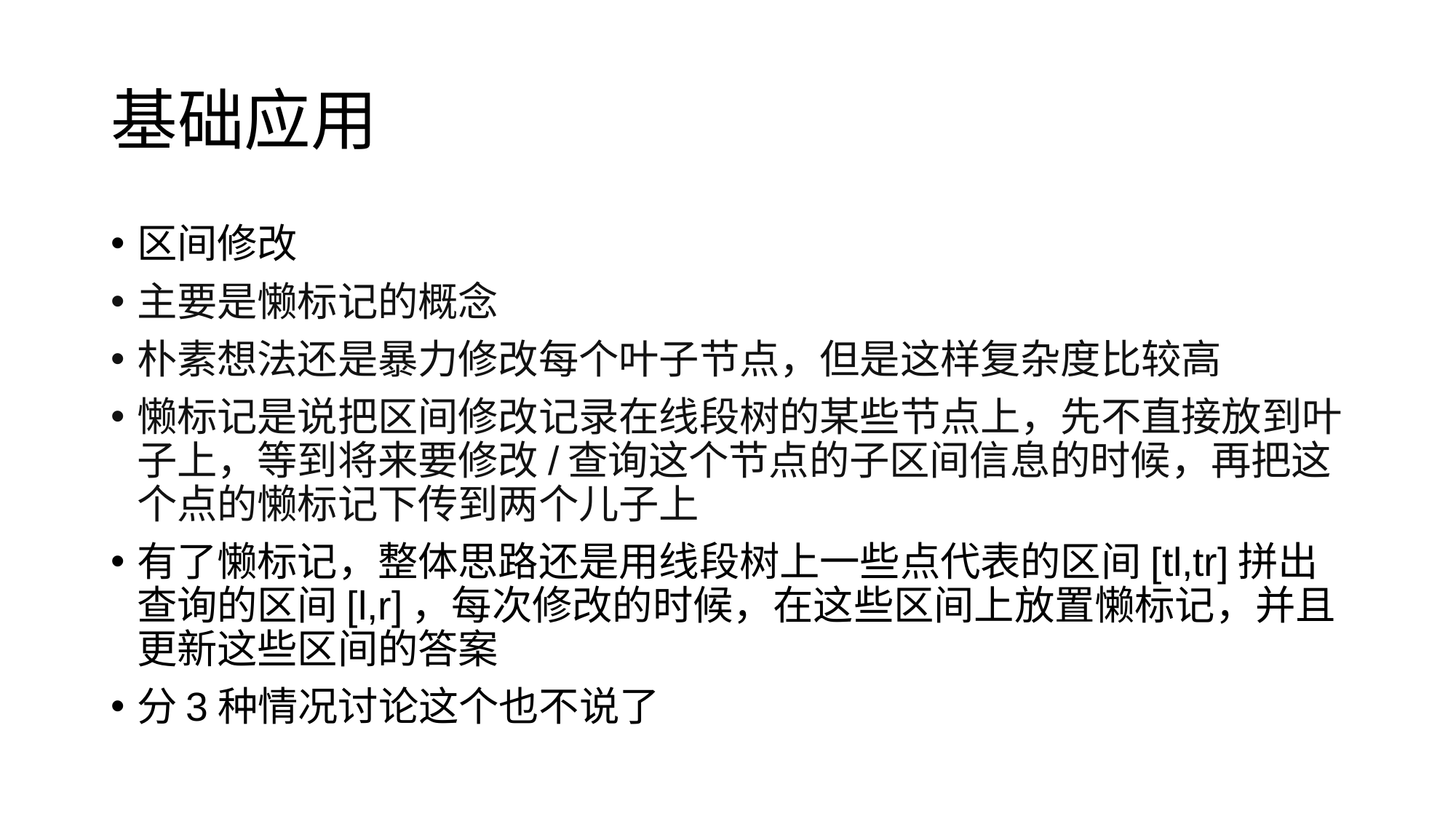

# 基础应用
区间修改
主要是懒标记的概念
朴素想法还是暴力修改每个叶子节点，但是这样复杂度比较高
懒标记是说把区间修改记录在线段树的某些节点上，先不直接放到叶子上，等到将来要修改/查询这个节点的子区间信息的时候，再把这个点的懒标记下传到两个儿子上
有了懒标记，整体思路还是用线段树上一些点代表的区间[tl,tr]拼出查询的区间[l,r]，每次修改的时候，在这些区间上放置懒标记，并且更新这些区间的答案
分3种情况讨论这个也不说了